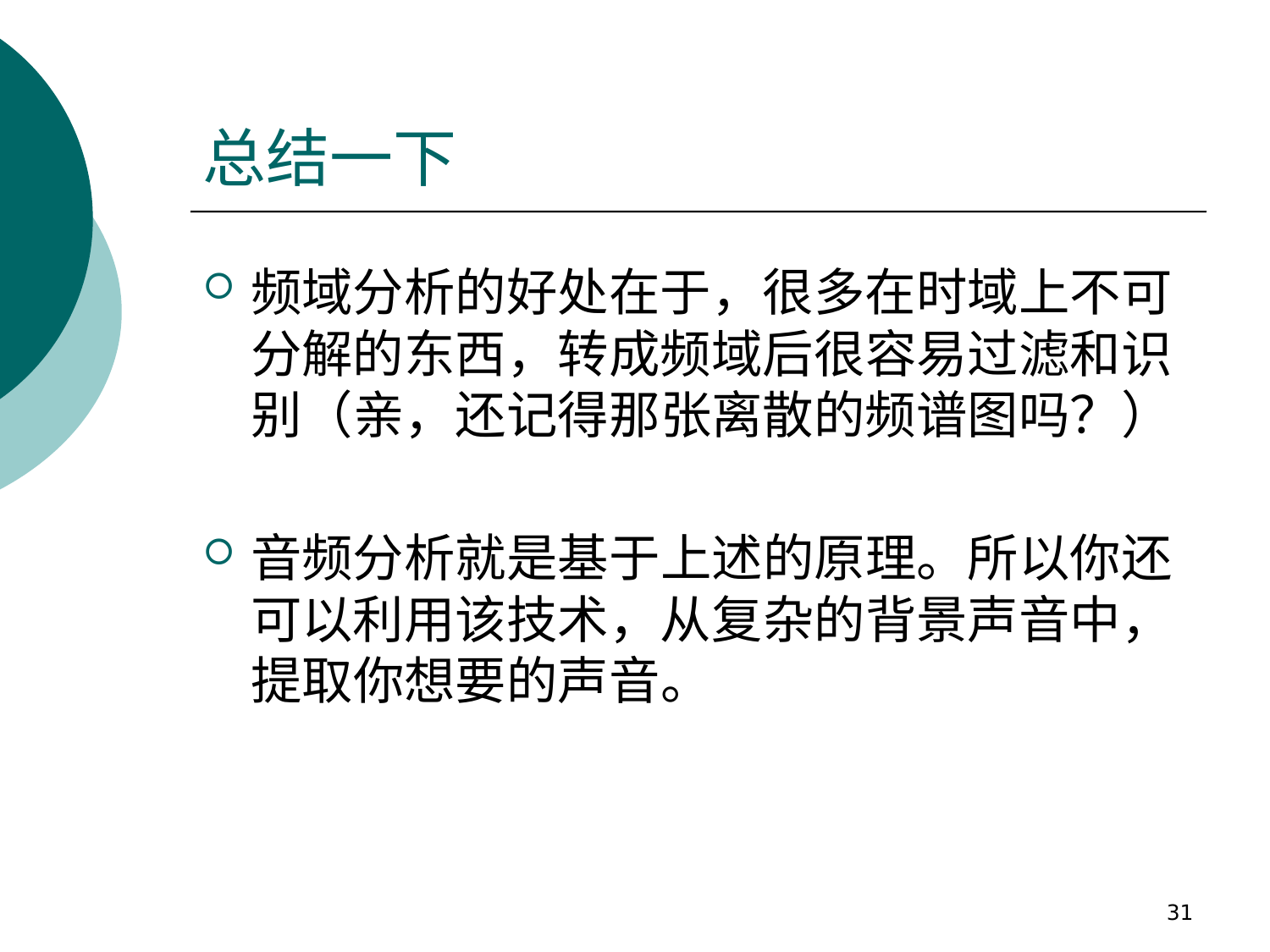

# 总结一下
频域分析的好处在于，很多在时域上不可分解的东西，转成频域后很容易过滤和识别（亲，还记得那张离散的频谱图吗？）

音频分析就是基于上述的原理。所以你还可以利用该技术，从复杂的背景声音中，提取你想要的声音。
31